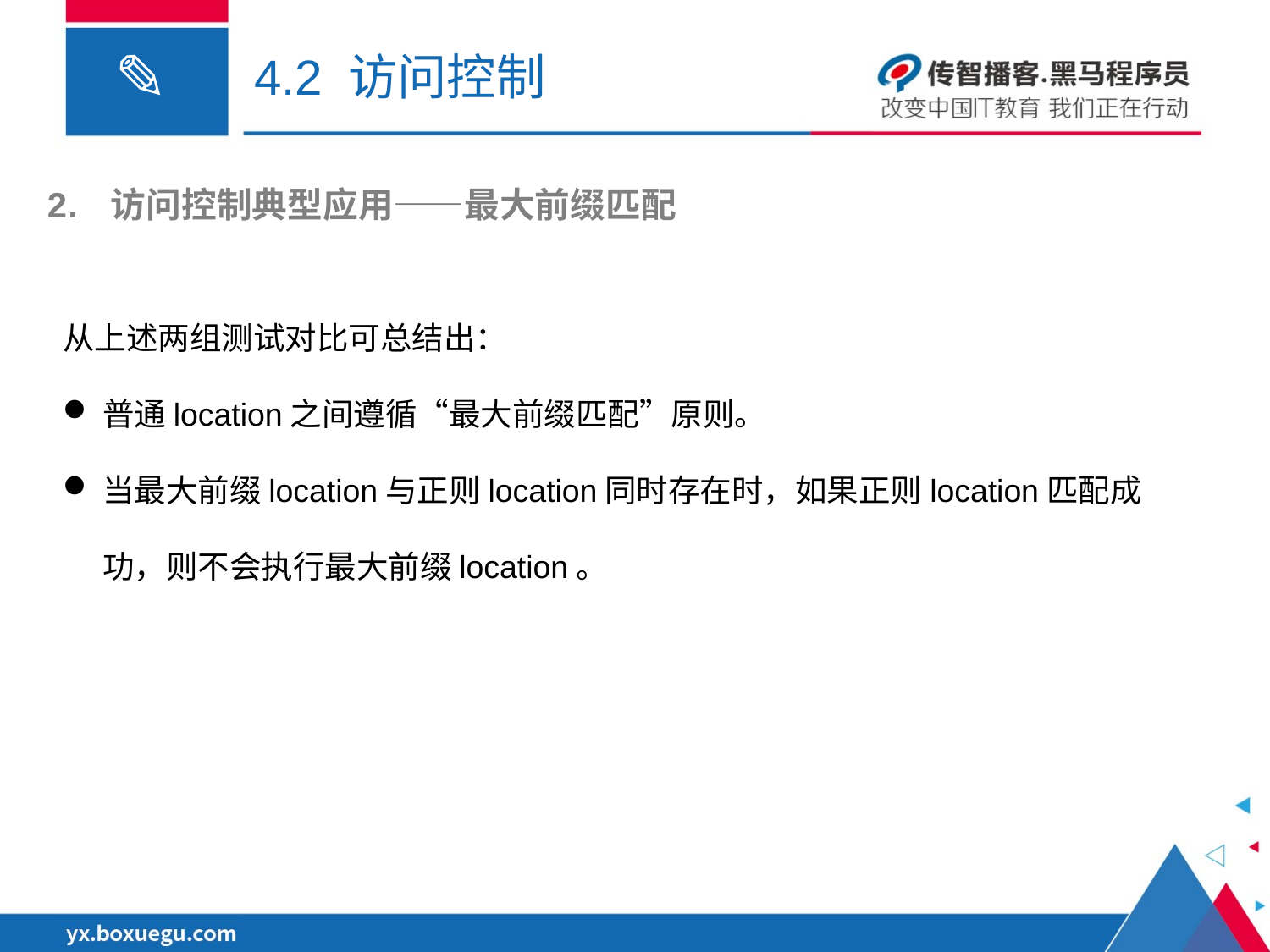

# 4.2 访问控制
访问控制典型应用——最大前缀匹配
从上述两组测试对比可总结出：
普通location之间遵循“最大前缀匹配”原则。
当最大前缀location与正则location同时存在时，如果正则location匹配成功，则不会执行最大前缀location。